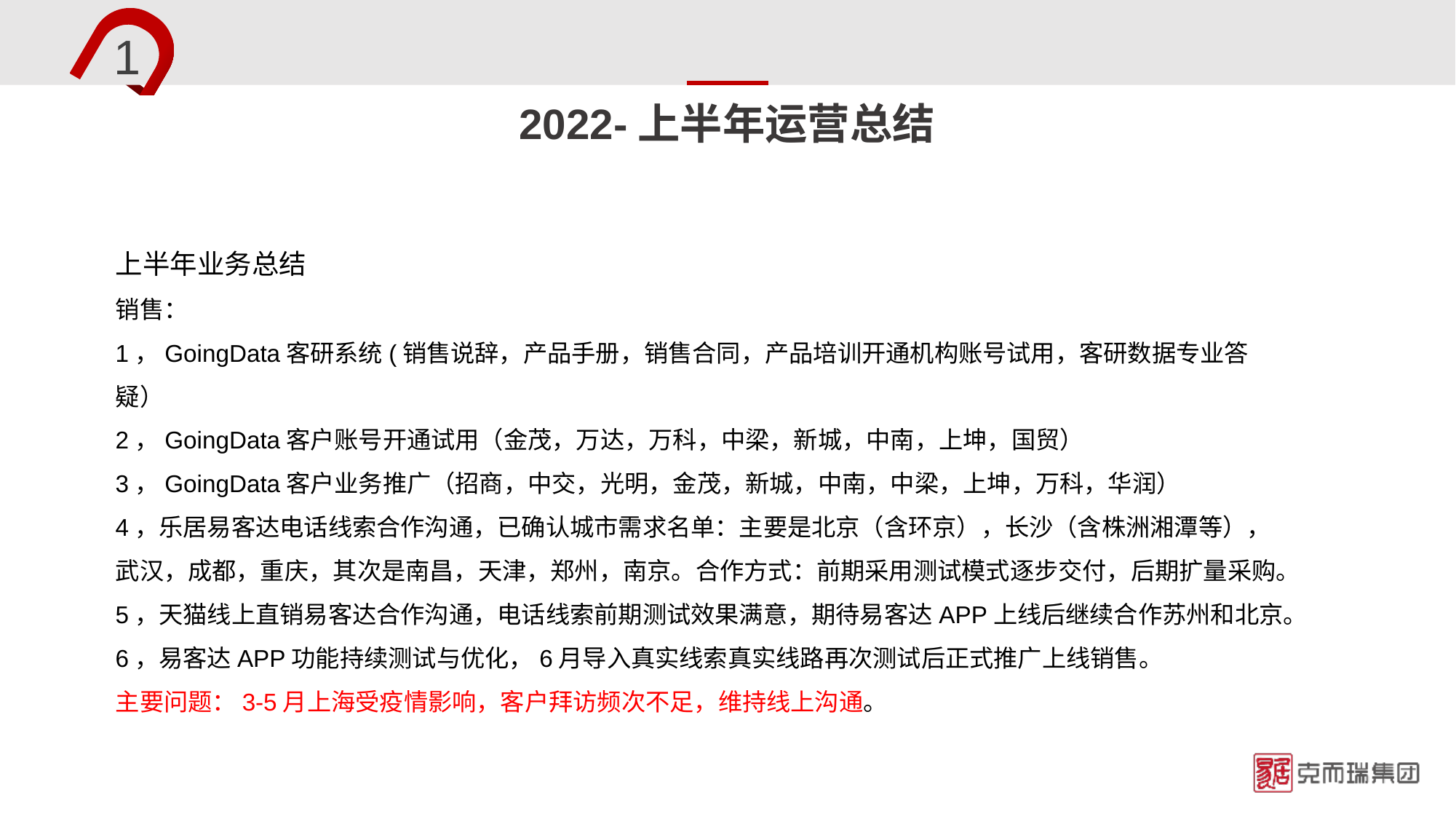

1
# 2022-上半年运营总结
上半年业务总结
销售：
1，GoingData客研系统(销售说辞，产品手册，销售合同，产品培训开通机构账号试用，客研数据专业答疑）
2，GoingData客户账号开通试用（金茂，万达，万科，中梁，新城，中南，上坤，国贸）
3，GoingData客户业务推广（招商，中交，光明，金茂，新城，中南，中梁，上坤，万科，华润）
4，乐居易客达电话线索合作沟通，已确认城市需求名单：主要是北京（含环京），长沙（含株洲湘潭等），武汉，成都，重庆，其次是南昌，天津，郑州，南京。合作方式：前期采用测试模式逐步交付，后期扩量采购。
5，天猫线上直销易客达合作沟通，电话线索前期测试效果满意，期待易客达APP上线后继续合作苏州和北京。
6，易客达APP功能持续测试与优化，6月导入真实线索真实线路再次测试后正式推广上线销售。
主要问题：3-5月上海受疫情影响，客户拜访频次不足，维持线上沟通。